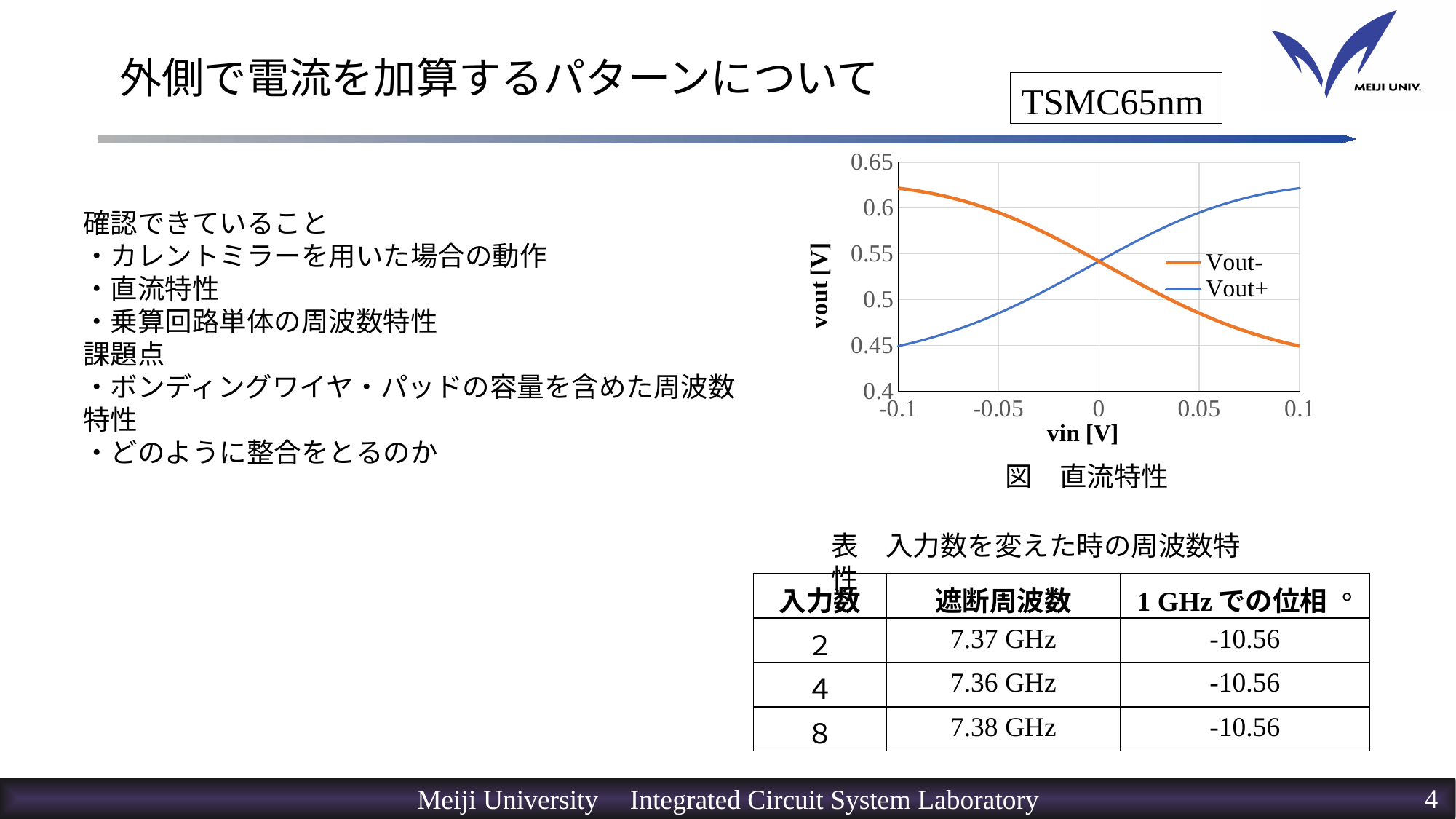

# 外側で電流を加算するパターンについて
TSMC65nm

### Chart

| Category |  |  |
|---|---|---|
確認できていること
・カレントミラーを用いた場合の動作
・直流特性
・乗算回路単体の周波数特性
課題点
・ボンディングワイヤ・パッドの容量を含めた周波数特性
・どのように整合をとるのか
図　直流特性
表　入力数を変えた時の周波数特性
| 入力数 | 遮断周波数 | 1 GHzでの位相 ° |
| --- | --- | --- |
| ２ | 7.37 GHz | -10.56 |
| ４ | 7.36 GHz | -10.56 |
| ８ | 7.38 GHz | -10.56 |